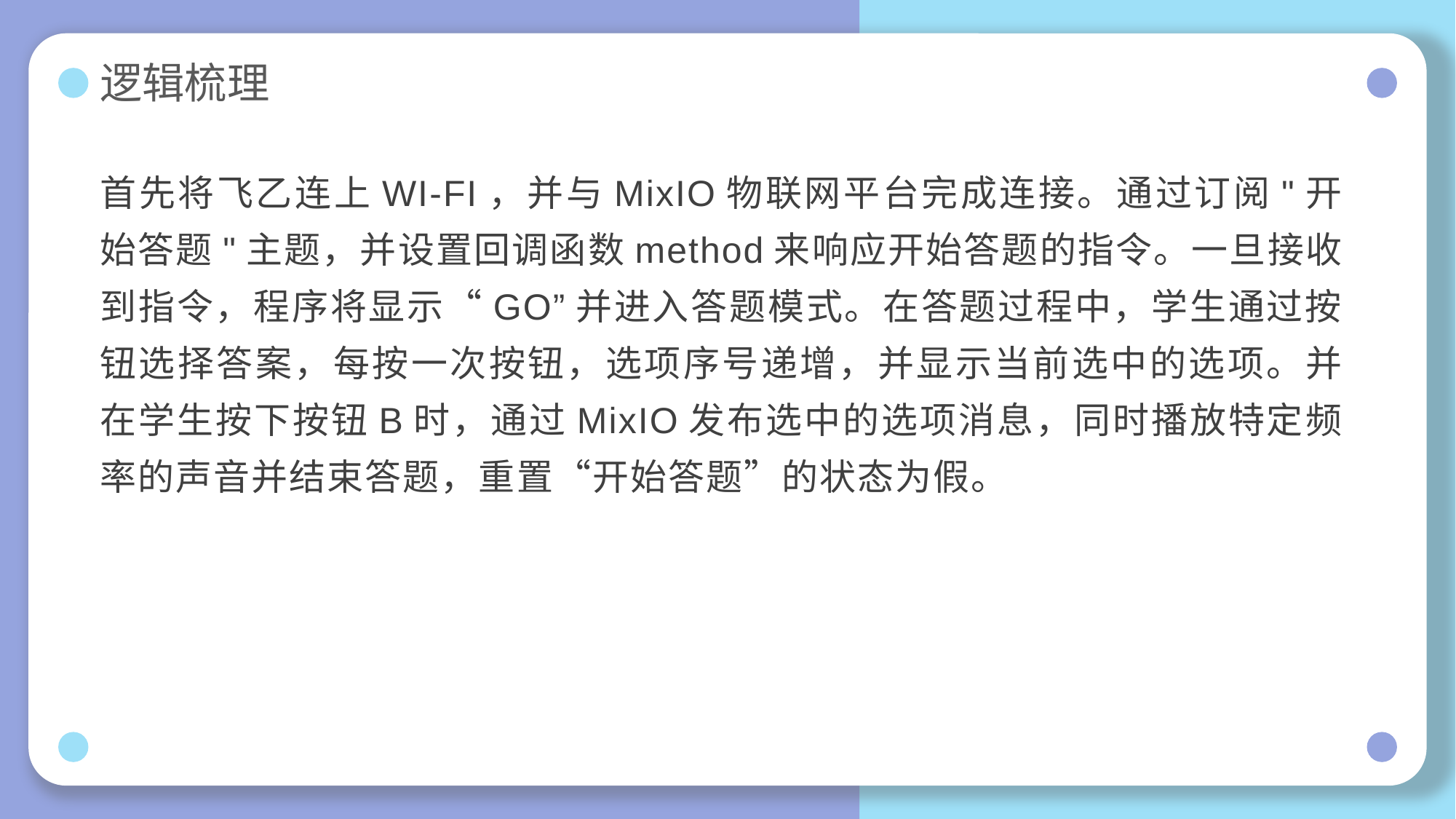

# 逻辑梳理
首先将飞乙连上WI-FI，并与MixIO物联网平台完成连接。通过订阅"开始答题"主题，并设置回调函数method来响应开始答题的指令。一旦接收到指令，程序将显示“GO”并进入答题模式。在答题过程中，学生通过按钮选择答案，每按一次按钮，选项序号递增，并显示当前选中的选项。并在学生按下按钮B时，通过MixIO发布选中的选项消息，同时播放特定频率的声音并结束答题，重置“开始答题”的状态为假。